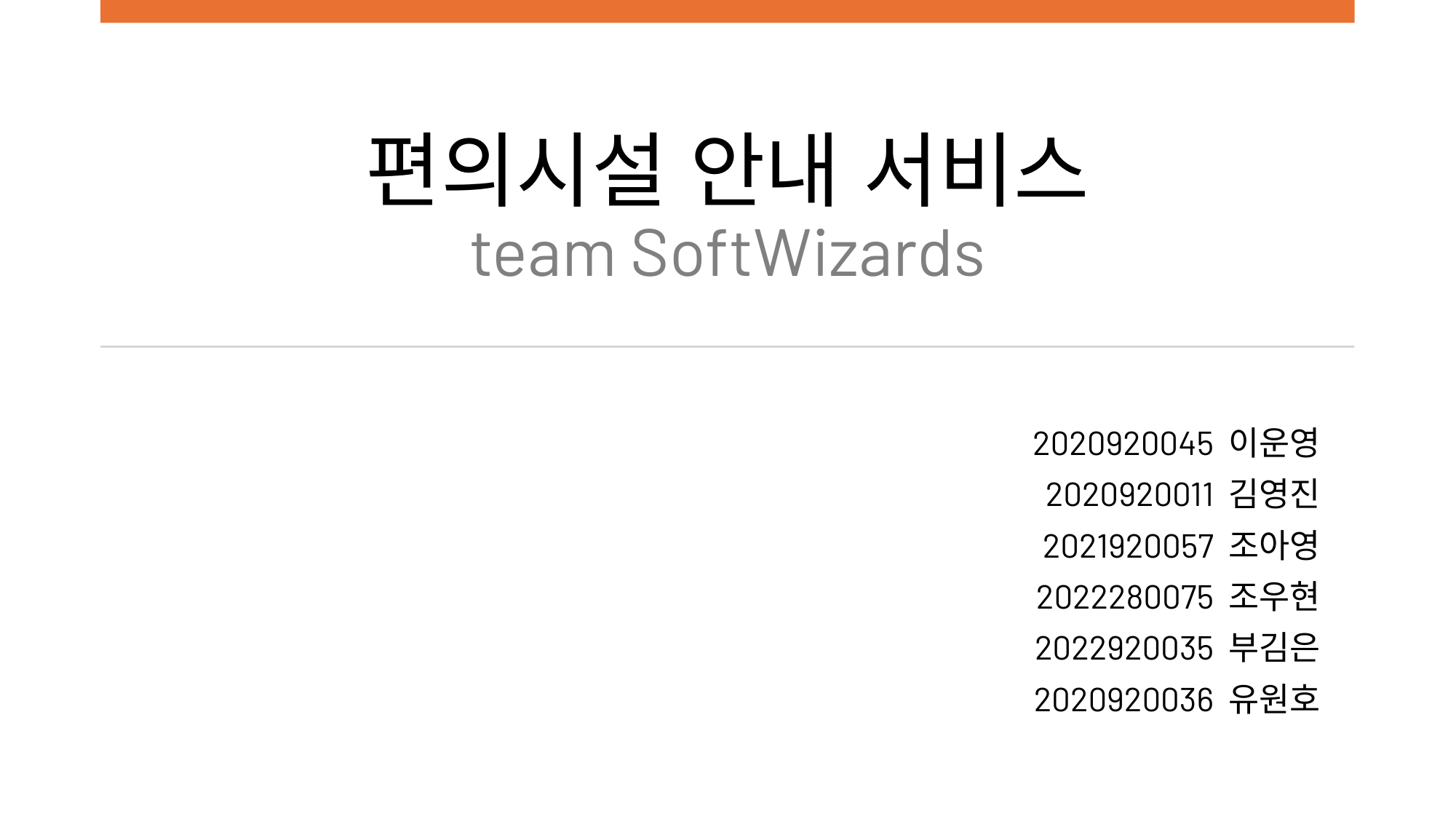

# 편의시설 안내 서비스 team SoftWizards

2020920045 이운영
2020920011 김영진
2021920057 조아영
2022280075 조우현
2022920035 부김은
2020920036 유원호